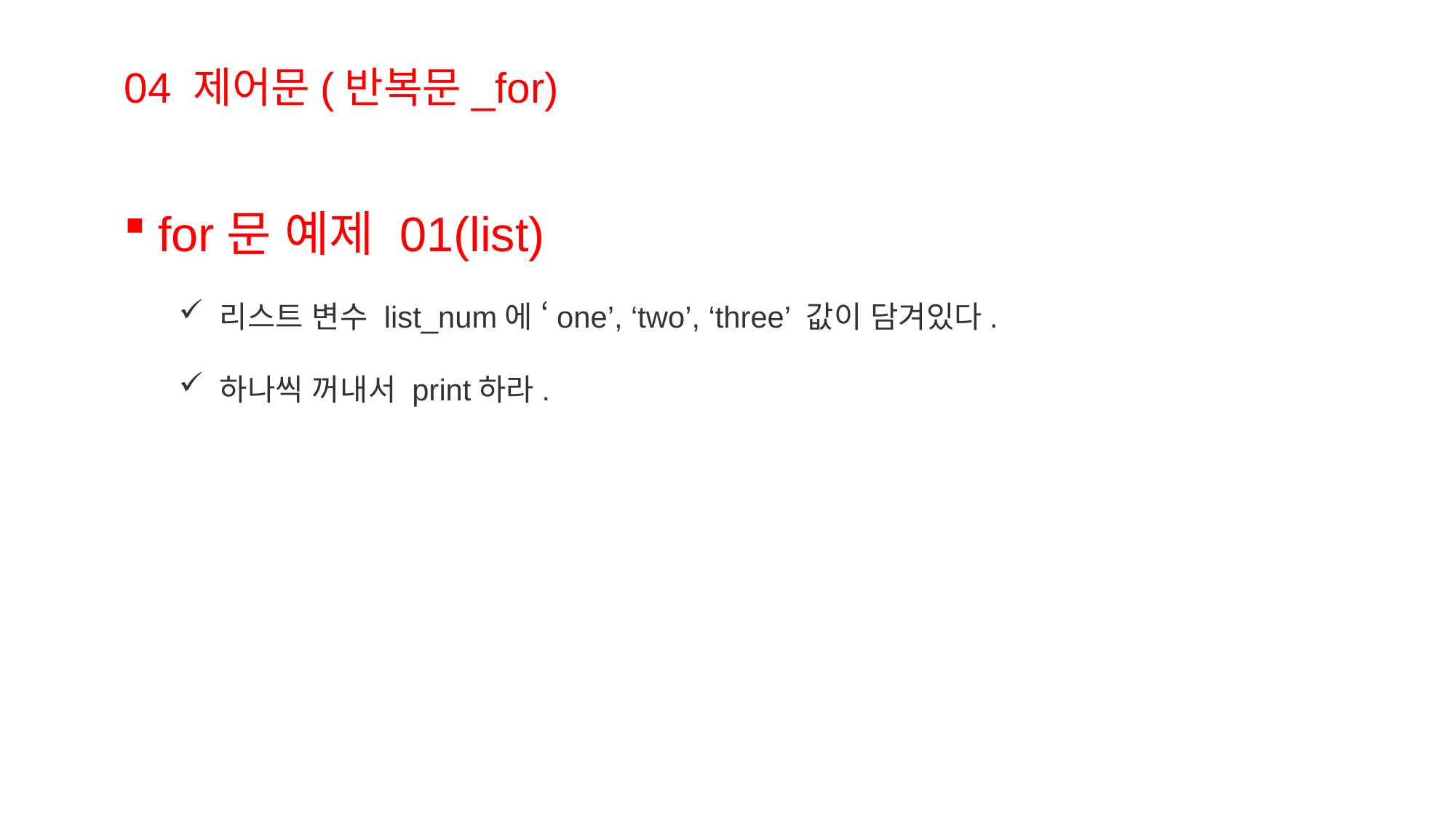

04 제어문(반복문_for)
for문 예제 01(list)
리스트 변수 list_num에 ‘one’, ‘two’, ‘three’ 값이 담겨있다.
하나씩 꺼내서 print하라.